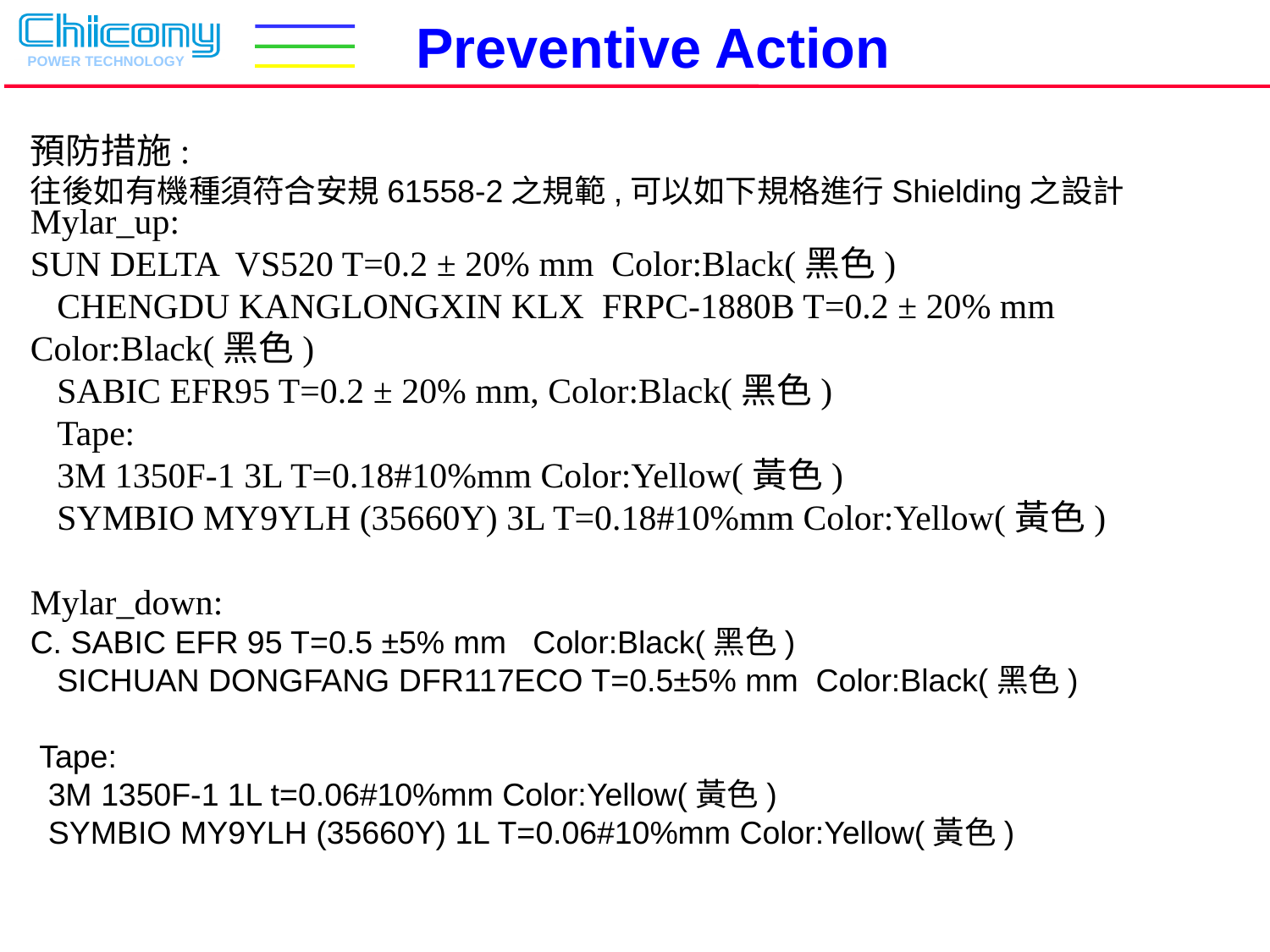

Preventive Action
預防措施:
往後如有機種須符合安規61558-2之規範,可以如下規格進行Shielding之設計
Mylar_up:
SUN DELTA  VS520 T=0.2 ± 20% mm  Color:Black(黑色)
   CHENGDU KANGLONGXIN KLX  FRPC-1880B T=0.2 ± 20% mm Color:Black(黑色)
   SABIC EFR95 T=0.2 ± 20% mm, Color:Black(黑色)
   Tape:
   3M 1350F-1 3L T=0.18#10%mm Color:Yellow(黃色)
   SYMBIO MY9YLH (35660Y) 3L T=0.18#10%mm Color:Yellow(黃色)

Mylar_down:
C. SABIC EFR 95 T=0.5 ±5% mm   Color:Black(黑色)
   SICHUAN DONGFANG DFR117ECO T=0.5±5% mm  Color:Black(黑色)

 Tape:
  3M 1350F-1 1L t=0.06#10%mm Color:Yellow(黃色)
  SYMBIO MY9YLH (35660Y) 1L T=0.06#10%mm Color:Yellow(黃色)